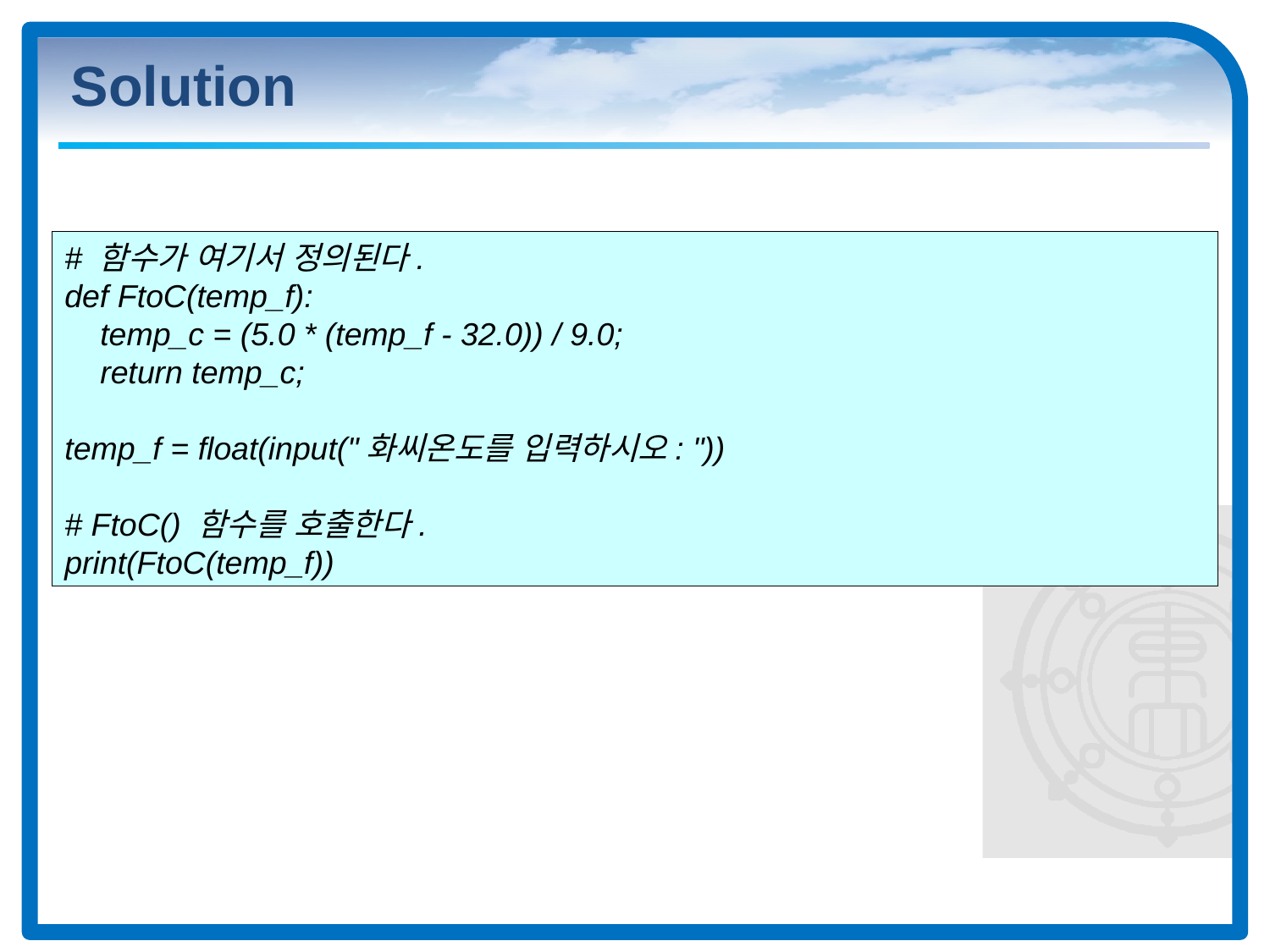

# Solution
# 함수가 여기서 정의된다.
def FtoC(temp_f):
    temp_c = (5.0 * (temp_f - 32.0)) / 9.0;
    return temp_c;

temp_f = float(input("화씨온도를 입력하시오: "))

# FtoC() 함수를 호출한다.
print(FtoC(temp_f))